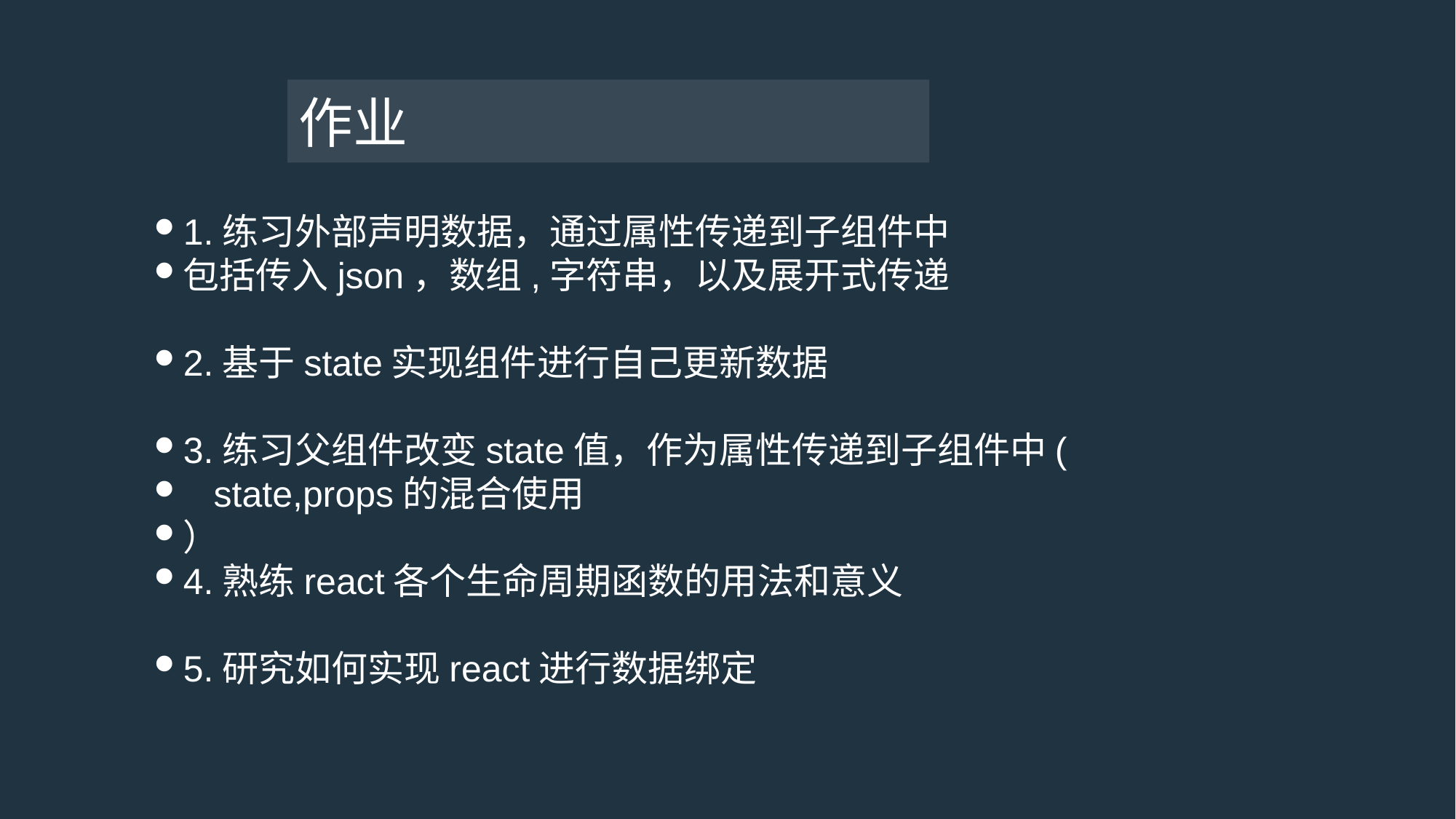

# 作业
1.练习外部声明数据，通过属性传递到子组件中
包括传入json，数组,字符串，以及展开式传递

2.基于state实现组件进行自己更新数据

3.练习父组件改变state值，作为属性传递到子组件中(
   state,props的混合使用
）
4.熟练react各个生命周期函数的用法和意义

5.研究如何实现react进行数据绑定